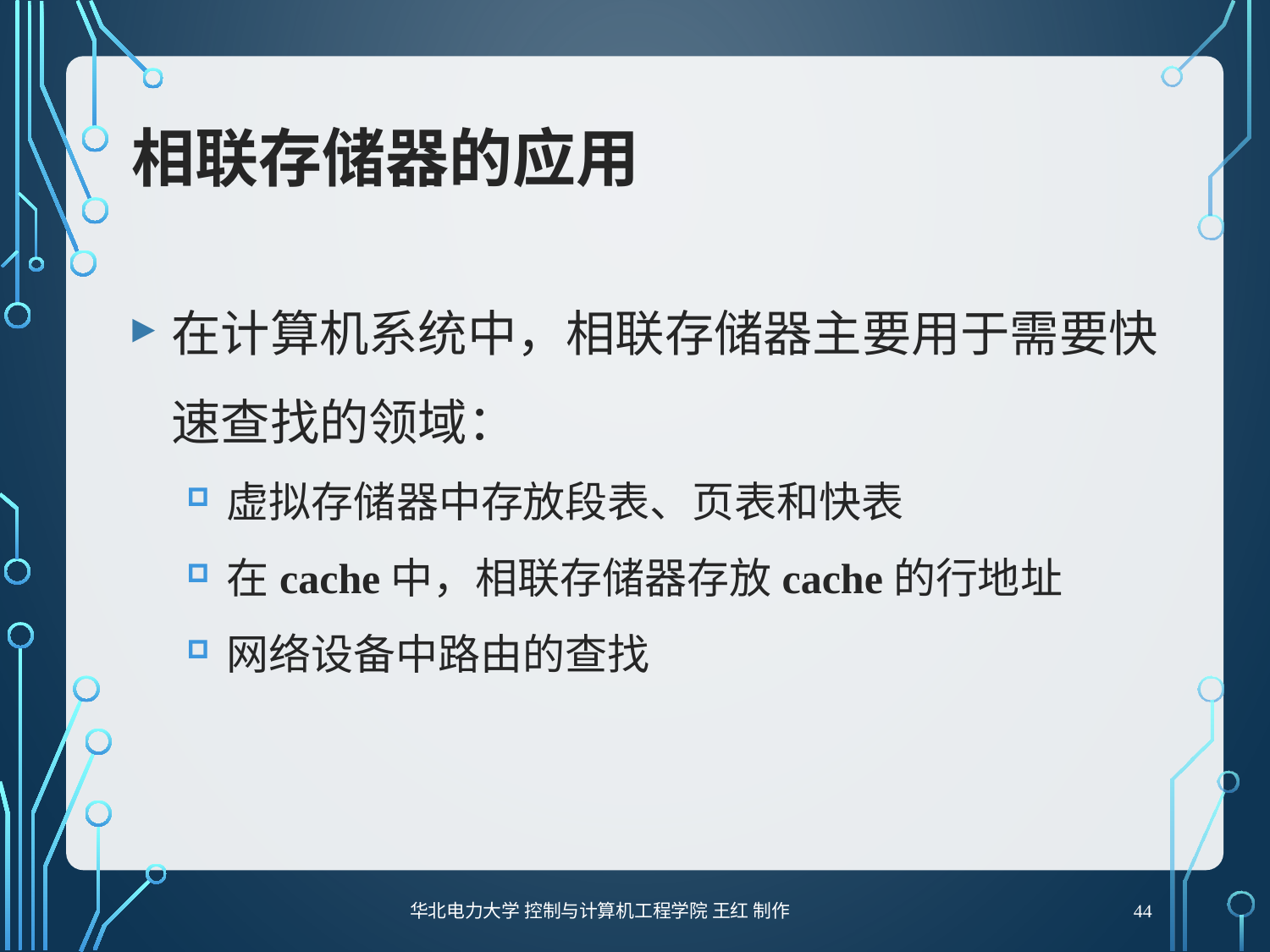

# 相联存储器的应用
在计算机系统中，相联存储器主要用于需要快速查找的领域：
虚拟存储器中存放段表、页表和快表
在cache中，相联存储器存放cache的行地址
网络设备中路由的查找
44
华北电力大学 控制与计算机工程学院 王红 制作